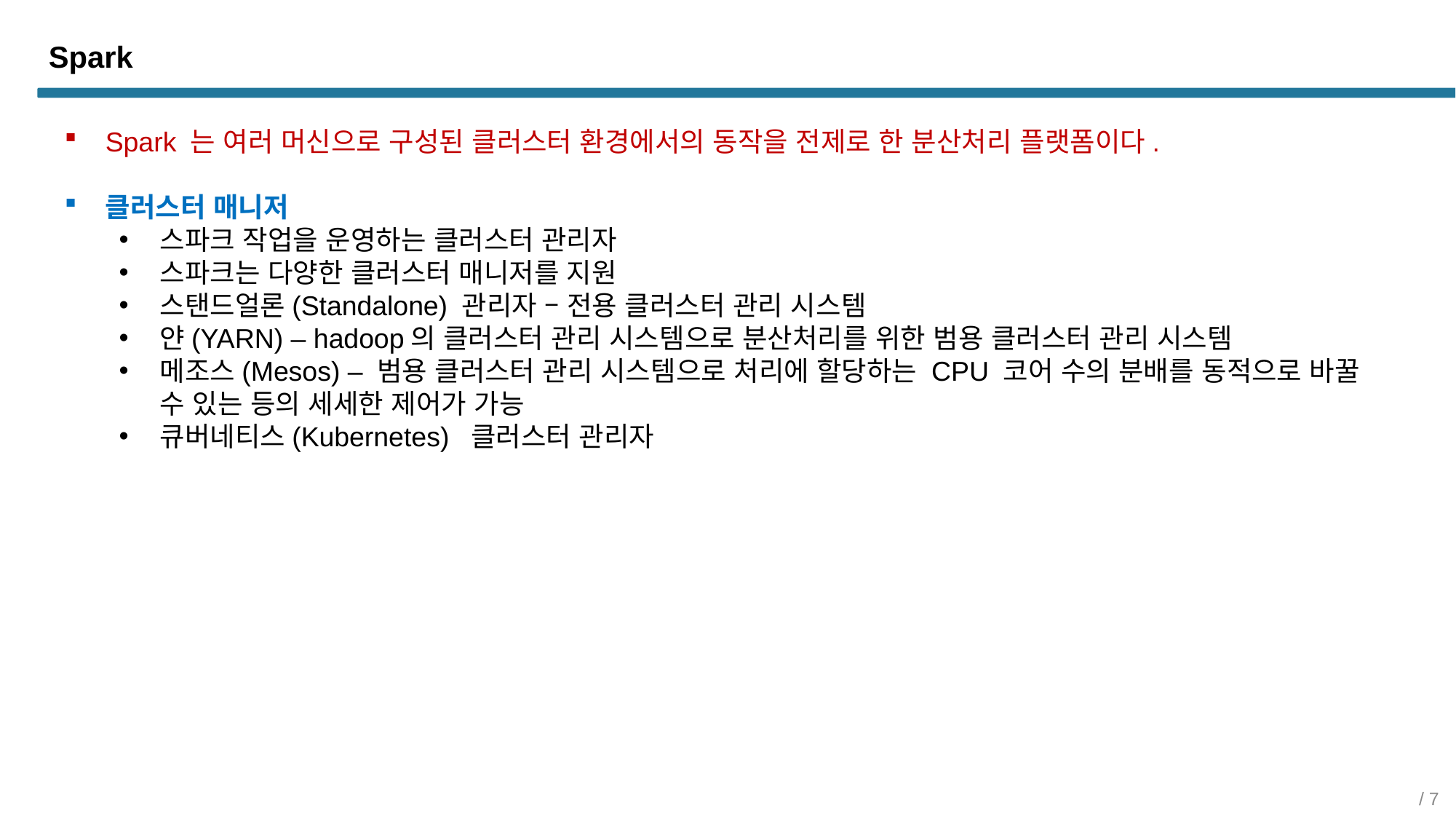

Spark
Spark 는 여러 머신으로 구성된 클러스터 환경에서의 동작을 전제로 한 분산처리 플랫폼이다.

클러스터 매니저
스파크 작업을 운영하는 클러스터 관리자
스파크는 다양한 클러스터 매니저를 지원
스탠드얼론(Standalone) 관리자 – 전용 클러스터 관리 시스템
얀(YARN) – hadoop의 클러스터 관리 시스템으로 분산처리를 위한 범용 클러스터 관리 시스템
메조스(Mesos) – 범용 클러스터 관리 시스템으로 처리에 할당하는 CPU 코어 수의 분배를 동적으로 바꿀 수 있는 등의 세세한 제어가 가능
큐버네티스(Kubernetes)  클러스터 관리자

/ 7